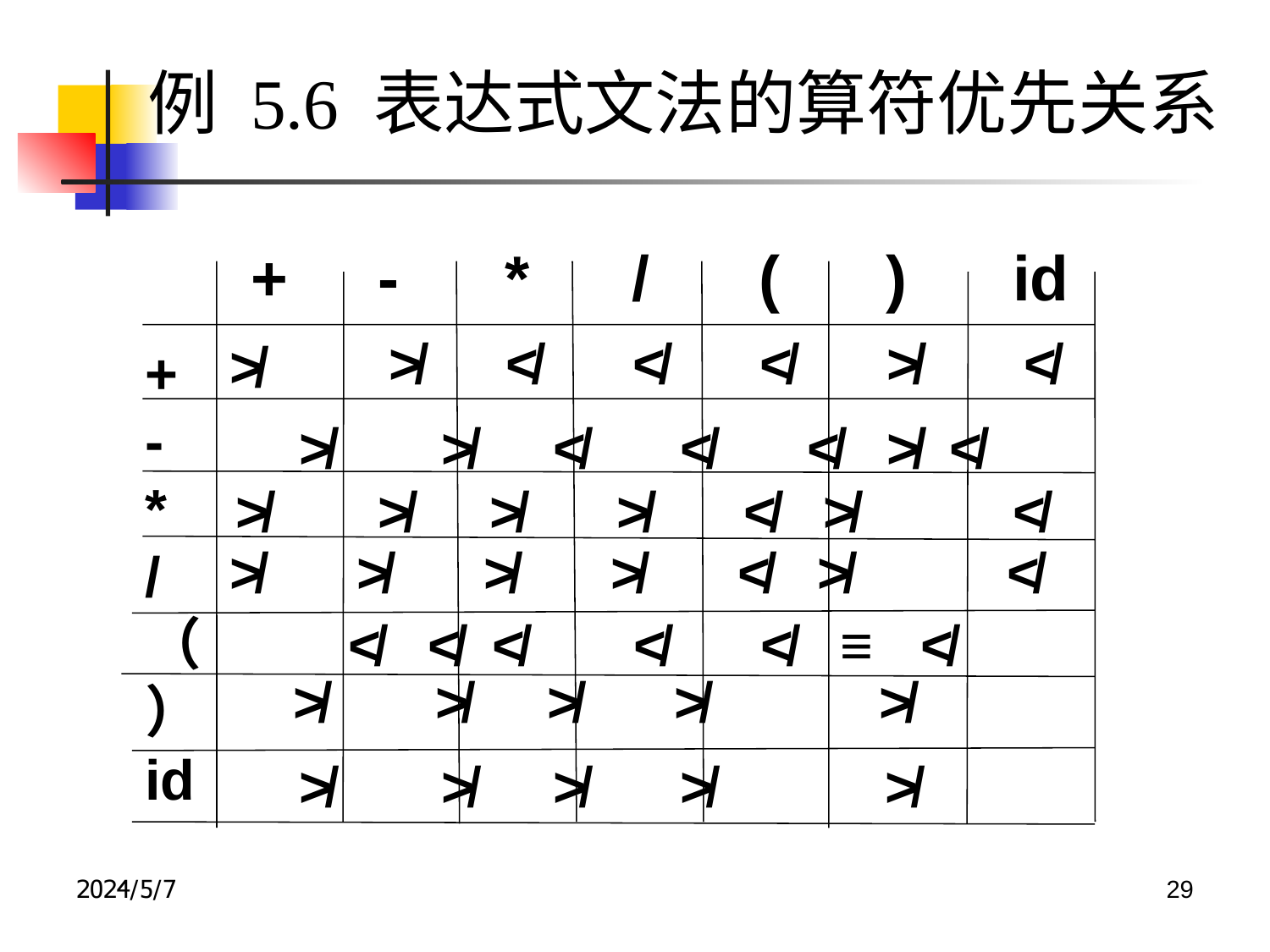

例 5.6 表达式文法的算符优先关系
+	-	*	/	(	)	id

≯
≮
≮
≮
≯
≮

≯
+
-
*
/
（）
id

≯	 ≯	≮ 	≮ 	≮   ≯	 ≮
≯	 ≯	≯	≯	≮   ≯ 	 ≮

≯	≯	≯	≯	≮   ≯ 	 ≮

≮   ≮  ≮	  ≮	  ≮   ≡   ≮

≯	 ≯	≯	≯ 	     ≯

≯	 ≯	≯	≯	     ≯

2024/5/7
29